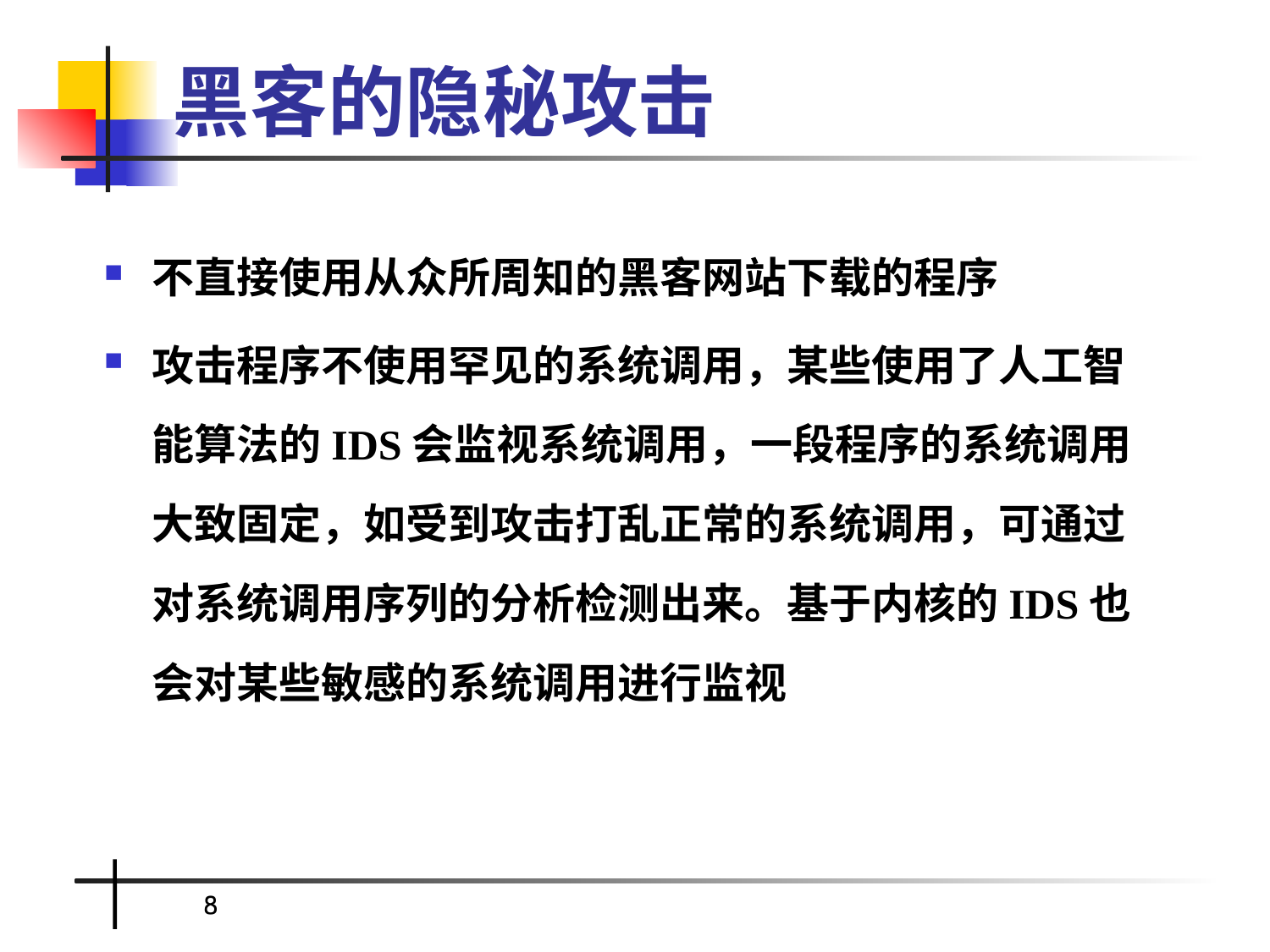

# 黑客的隐秘攻击
不直接使用从众所周知的黑客网站下载的程序
攻击程序不使用罕见的系统调用，某些使用了人工智能算法的IDS会监视系统调用，一段程序的系统调用大致固定，如受到攻击打乱正常的系统调用，可通过对系统调用序列的分析检测出来。基于内核的IDS也会对某些敏感的系统调用进行监视
8